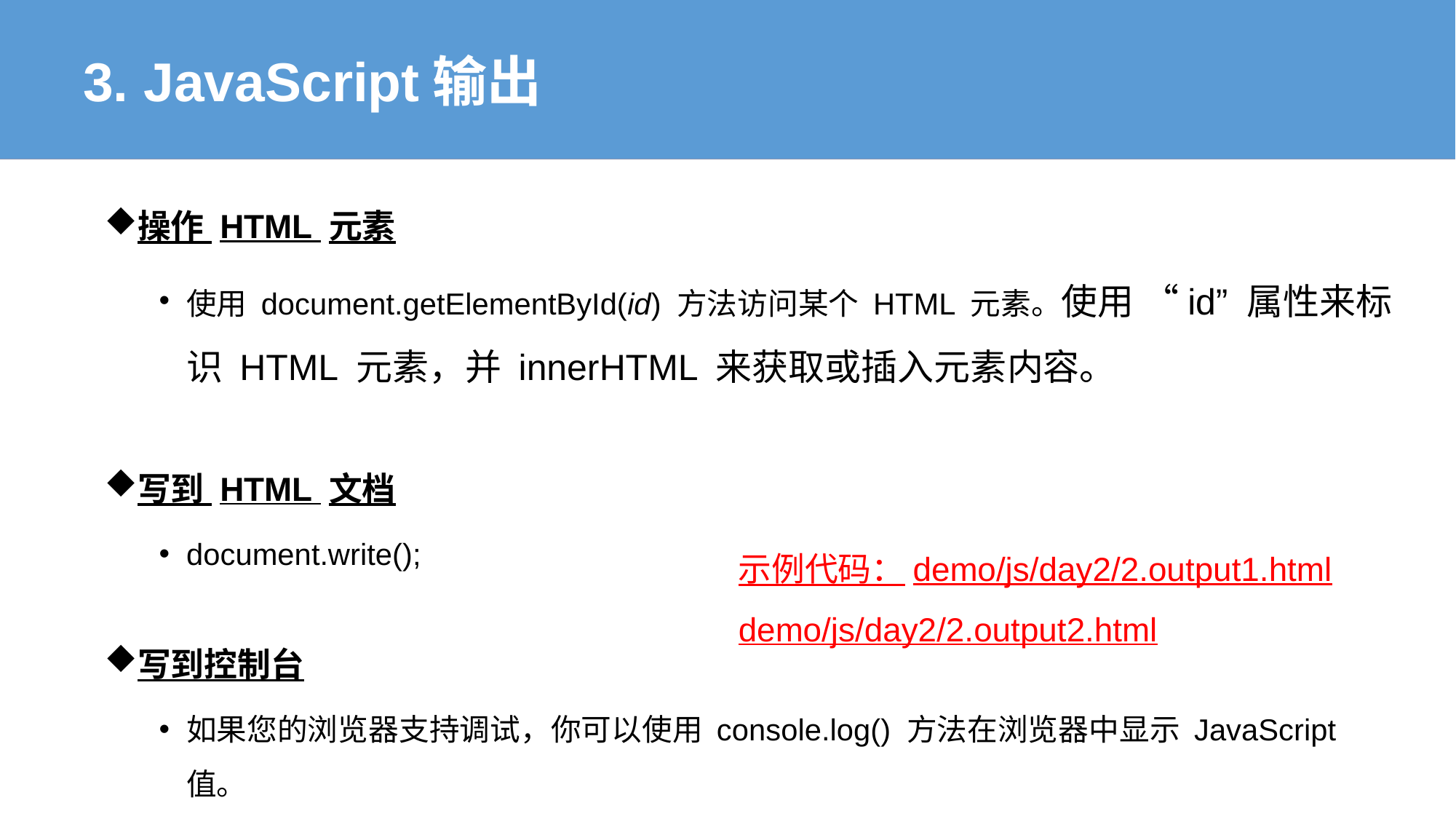

3. JavaScript输出

操作 HTML 元素
使用 document.getElementById(id) 方法访问某个 HTML 元素。使用 “id” 属性来标识 HTML 元素，并 innerHTML 来获取或插入元素内容。

写到 HTML 文档
document.write();

写到控制台
如果您的浏览器支持调试，你可以使用 console.log() 方法在浏览器中显示 JavaScript 值。

示例代码：demo/js/day2/2.output1.html
demo/js/day2/2.output2.html